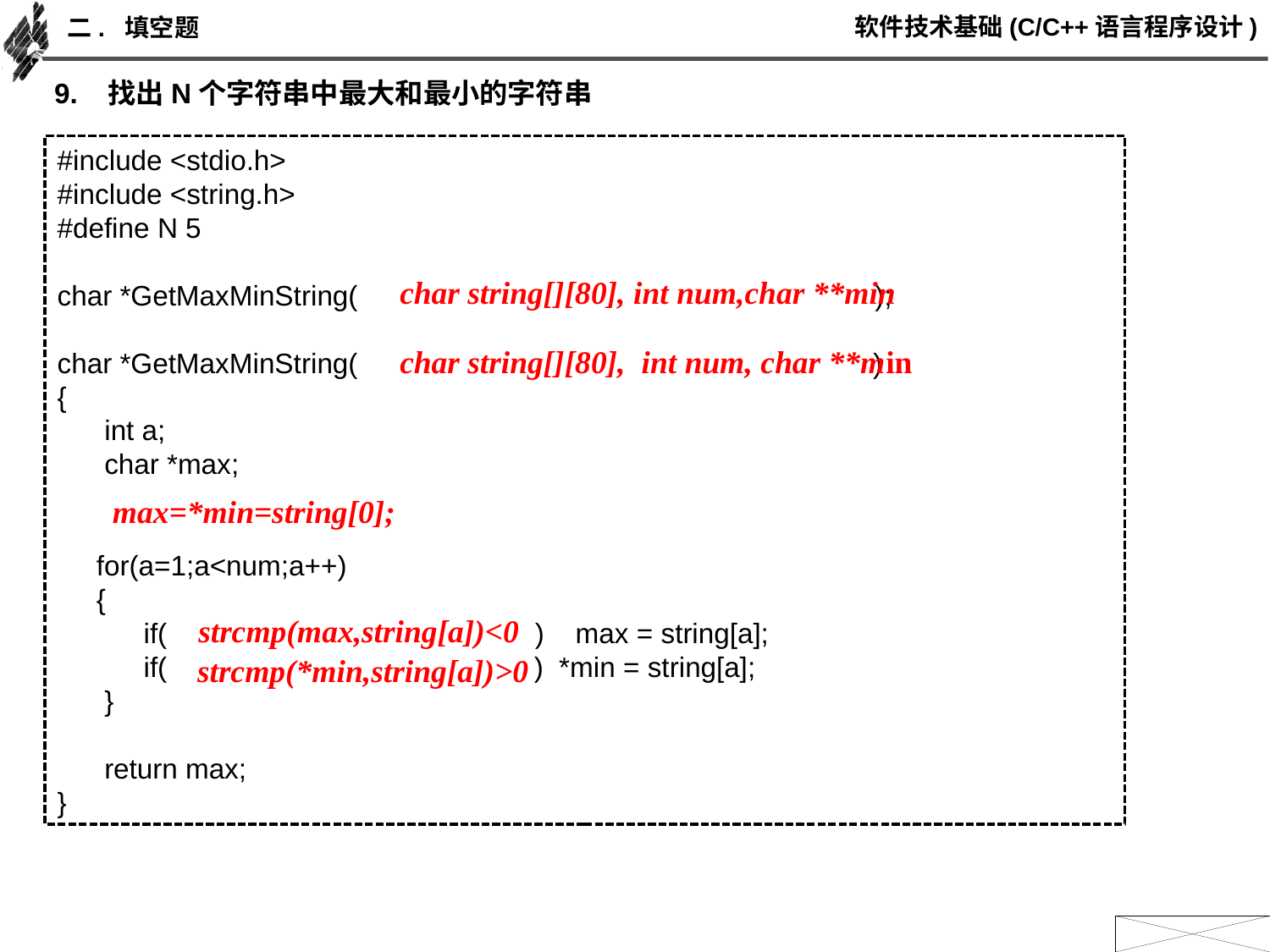

二.  填空题
9.   找出N个字符串中最大和最小的字符串
#include <stdio.h>
#include <string.h>
#define N 5

char *GetMaxMinString(                                                                  );

char *GetMaxMinString(                                                                  )
{
      int a;
      char *max;

     for(a=1;a<num;a++)
     {
           if(                                               )    max = string[a];
           if(                                               )  *min = string[a];
      }

      return max;
}
char string[][80], int num,char **min
char string[][80],  int num, char **min
max=*min=string[0];
strcmp(max,string[a])<0
strcmp(*min,string[a])>0